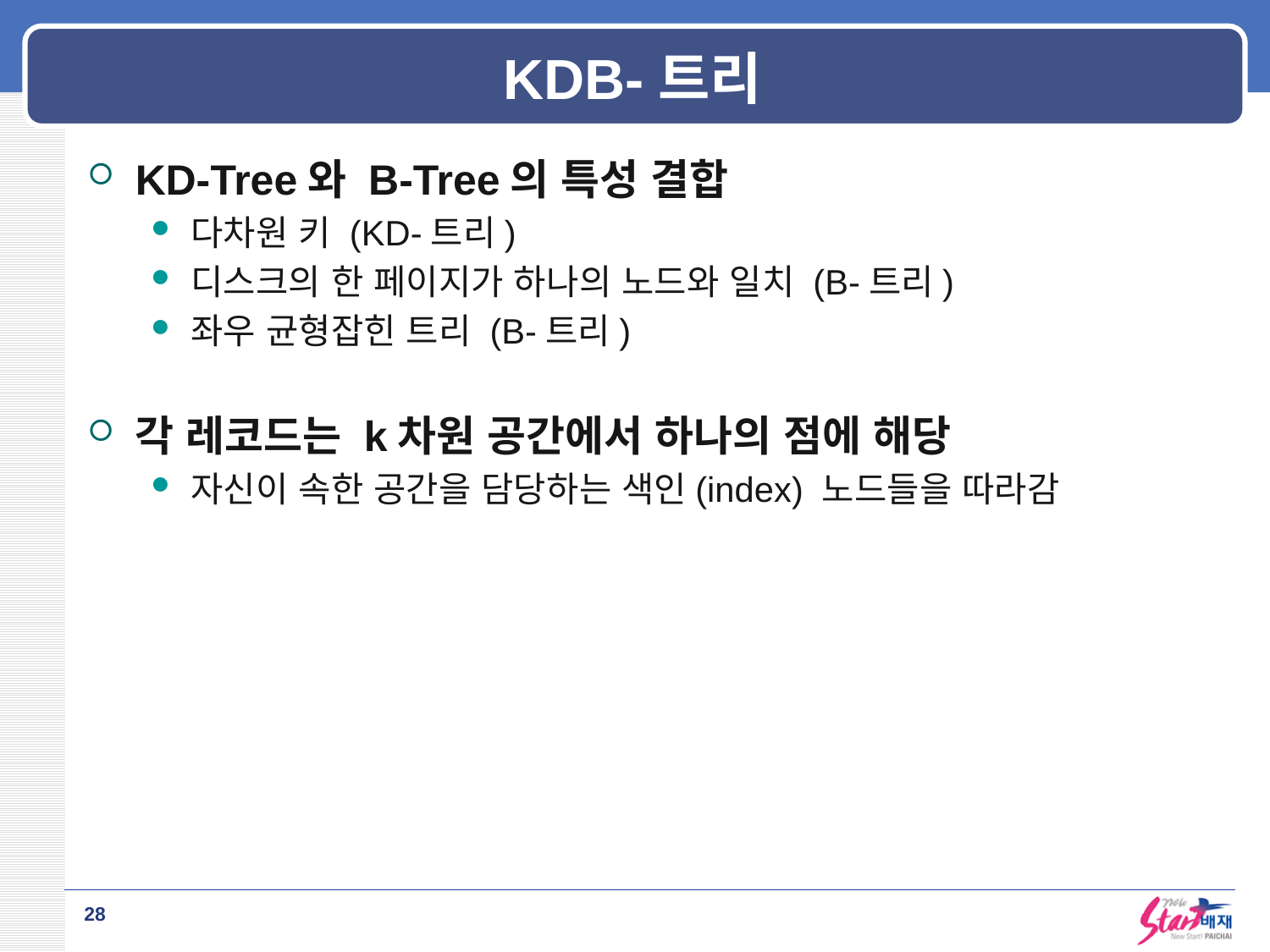

# KDB-트리
KD-Tree와 B-Tree의 특성 결합
다차원 키 (KD-트리)
디스크의 한 페이지가 하나의 노드와 일치 (B-트리)
좌우 균형잡힌 트리 (B-트리)

각 레코드는 k차원 공간에서 하나의 점에 해당
자신이 속한 공간을 담당하는 색인(index) 노드들을 따라감

28